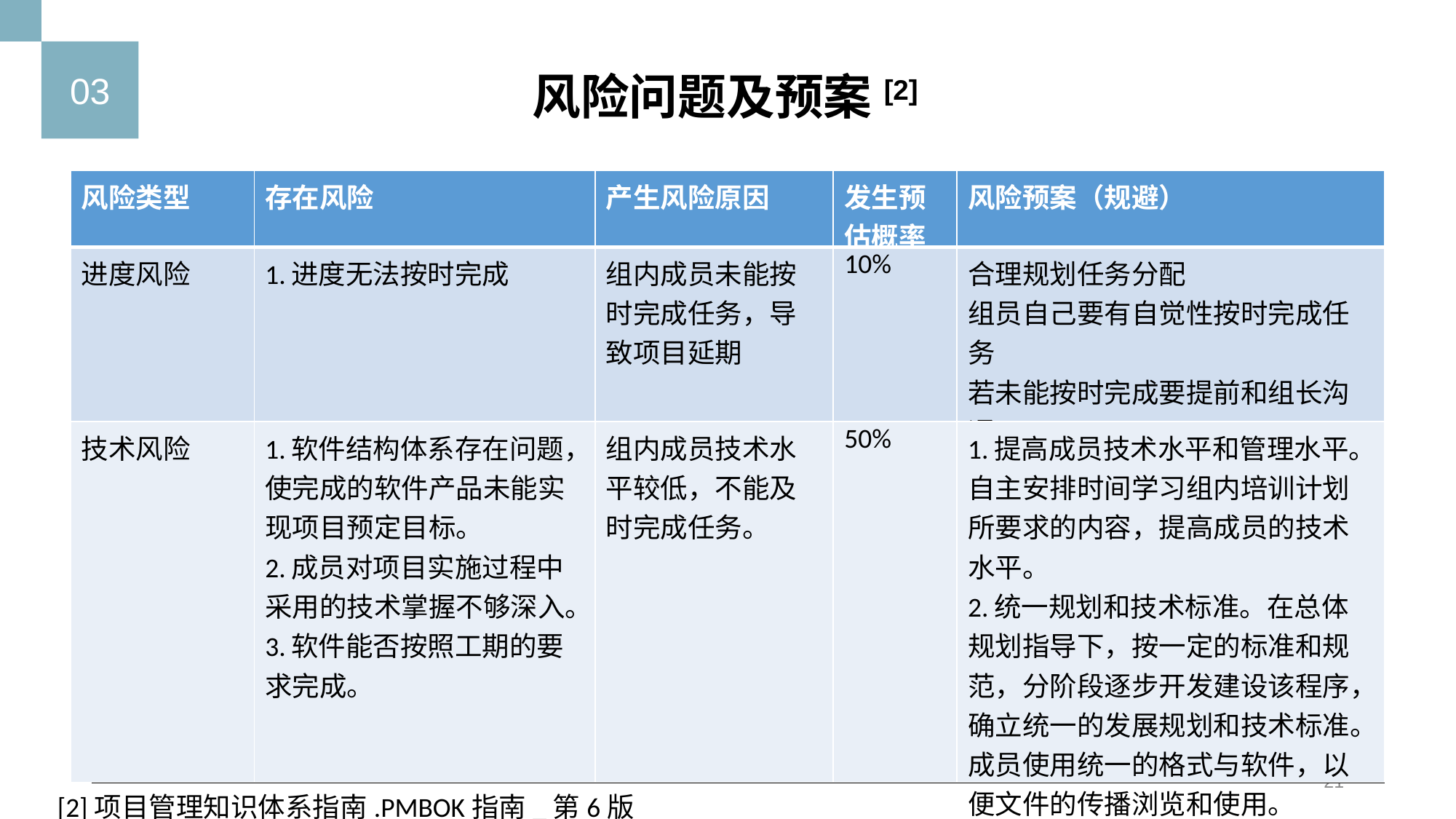

03
风险问题及预案[2]
| 风险类型 | 存在风险 | 产生风险原因 | 发生预估概率 | 风险预案（规避） |
| --- | --- | --- | --- | --- |
| 进度风险 | 1.进度无法按时完成 | 组内成员未能按时完成任务，导致项目延期 | 10% | 合理规划任务分配 组员自己要有自觉性按时完成任务 若未能按时完成要提前和组长沟通 |
| 技术风险 | 1.软件结构体系存在问题，使完成的软件产品未能实现项目预定目标。 2.成员对项目实施过程中采用的技术掌握不够深入。 3.软件能否按照工期的要求完成。 | 组内成员技术水平较低，不能及时完成任务。 | 50% | 1.提高成员技术水平和管理水平。自主安排时间学习组内培训计划所要求的内容，提高成员的技术水平。 2.统一规划和技术标准。在总体规划指导下，按一定的标准和规范，分阶段逐步开发建设该程序，确立统一的发展规划和技术标准。成员使用统一的格式与软件，以便文件的传播浏览和使用。 |
21
[2]项目管理知识体系指南.PMBOK指南_第6版